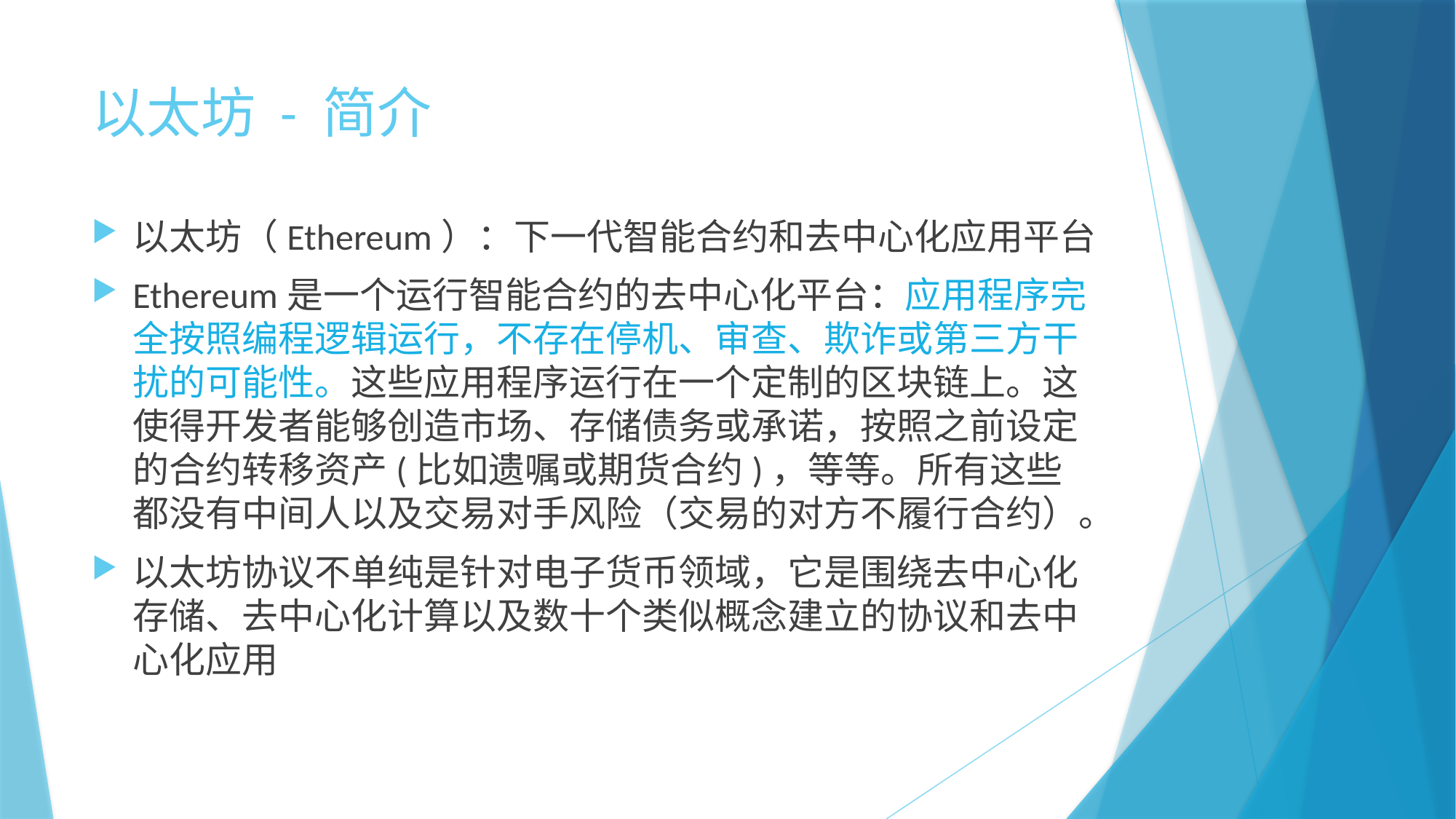

# 以太坊 - 简介
以太坊（Ethereum）：下一代智能合约和去中心化应用平台
Ethereum是一个运行智能合约的去中心化平台：应用程序完全按照编程逻辑运行，不存在停机、审查、欺诈或第三方干扰的可能性。这些应用程序运行在一个定制的区块链上。这使得开发者能够创造市场、存储债务或承诺，按照之前设定的合约转移资产(比如遗嘱或期货合约)，等等。所有这些都没有中间人以及交易对手风险（交易的对方不履行合约）。
以太坊协议不单纯是针对电子货币领域，它是围绕去中心化存储、去中心化计算以及数十个类似概念建立的协议和去中心化应用